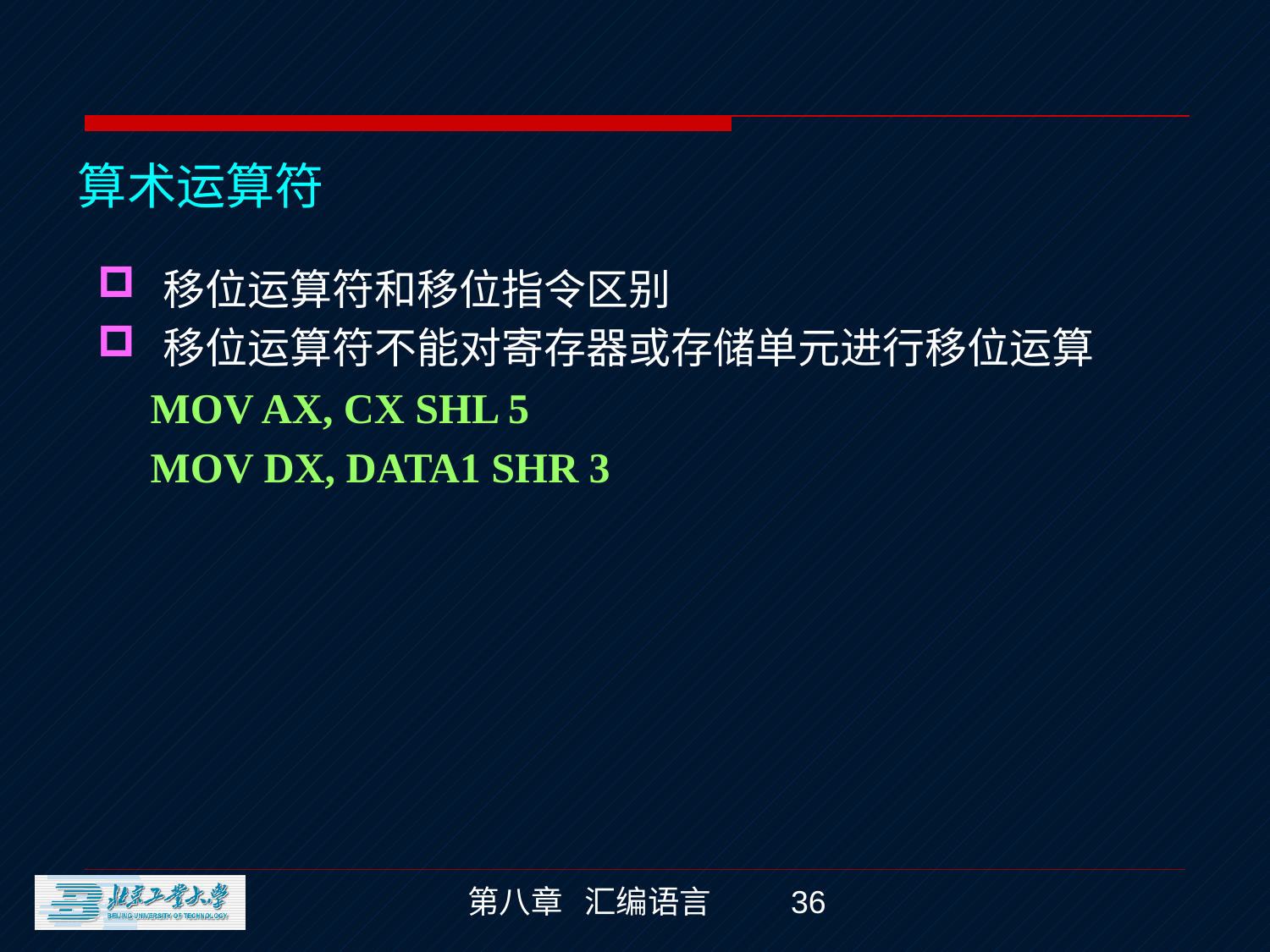

# 算术运算符
移位运算符和移位指令区别
移位运算符不能对寄存器或存储单元进行移位运算
     MOV AX, CX SHL 5
     MOV DX, DATA1 SHR 3